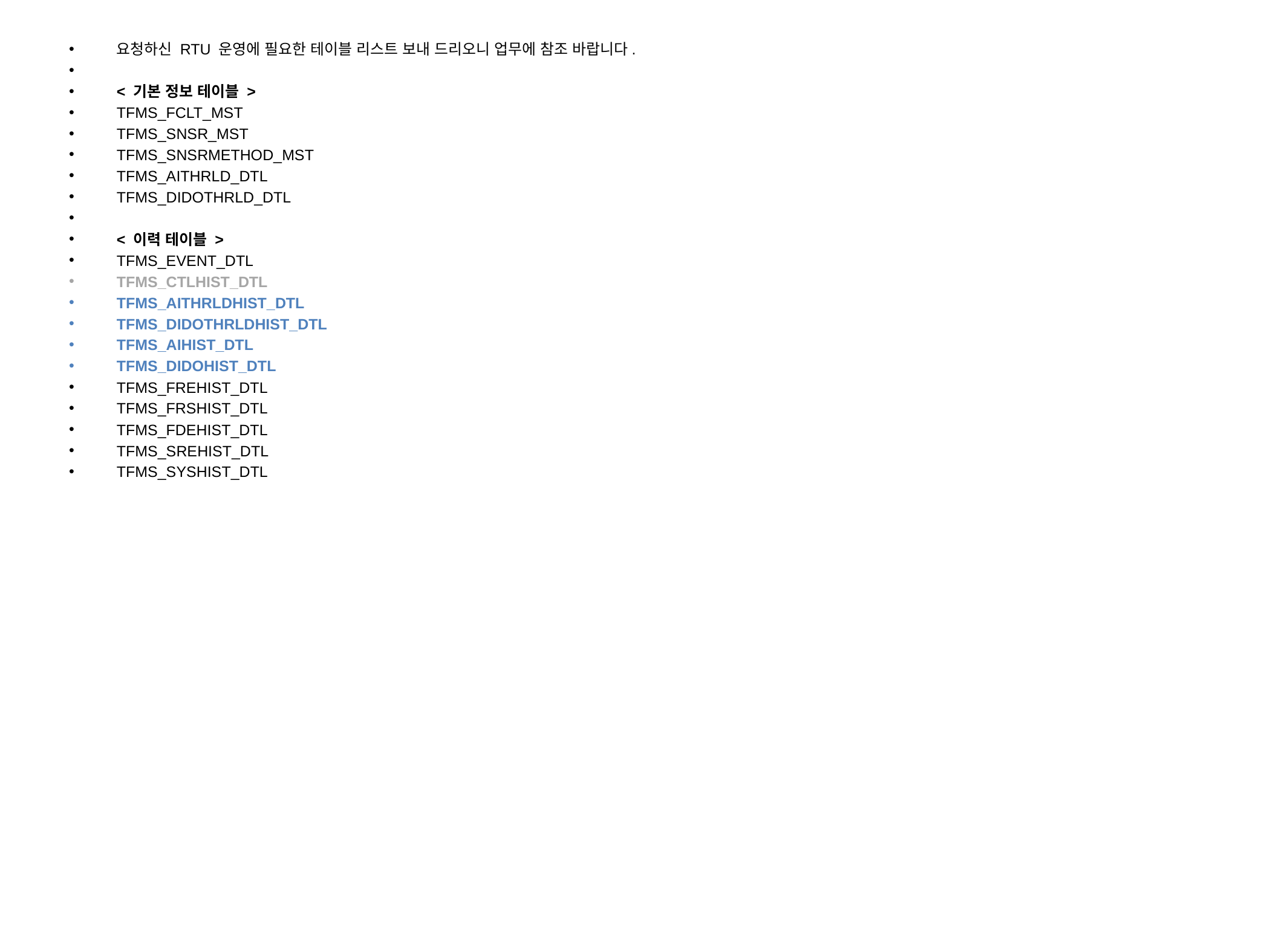

요청하신 RTU 운영에 필요한 테이블 리스트 보내 드리오니 업무에 참조 바랍니다.

< 기본 정보 테이블 >
TFMS_FCLT_MST
TFMS_SNSR_MST
TFMS_SNSRMETHOD_MST
TFMS_AITHRLD_DTL
TFMS_DIDOTHRLD_DTL

< 이력 테이블 >
TFMS_EVENT_DTL
TFMS_CTLHIST_DTL
TFMS_AITHRLDHIST_DTL
TFMS_DIDOTHRLDHIST_DTL
TFMS_AIHIST_DTL
TFMS_DIDOHIST_DTL
TFMS_FREHIST_DTL
TFMS_FRSHIST_DTL
TFMS_FDEHIST_DTL
TFMS_SREHIST_DTL
TFMS_SYSHIST_DTL